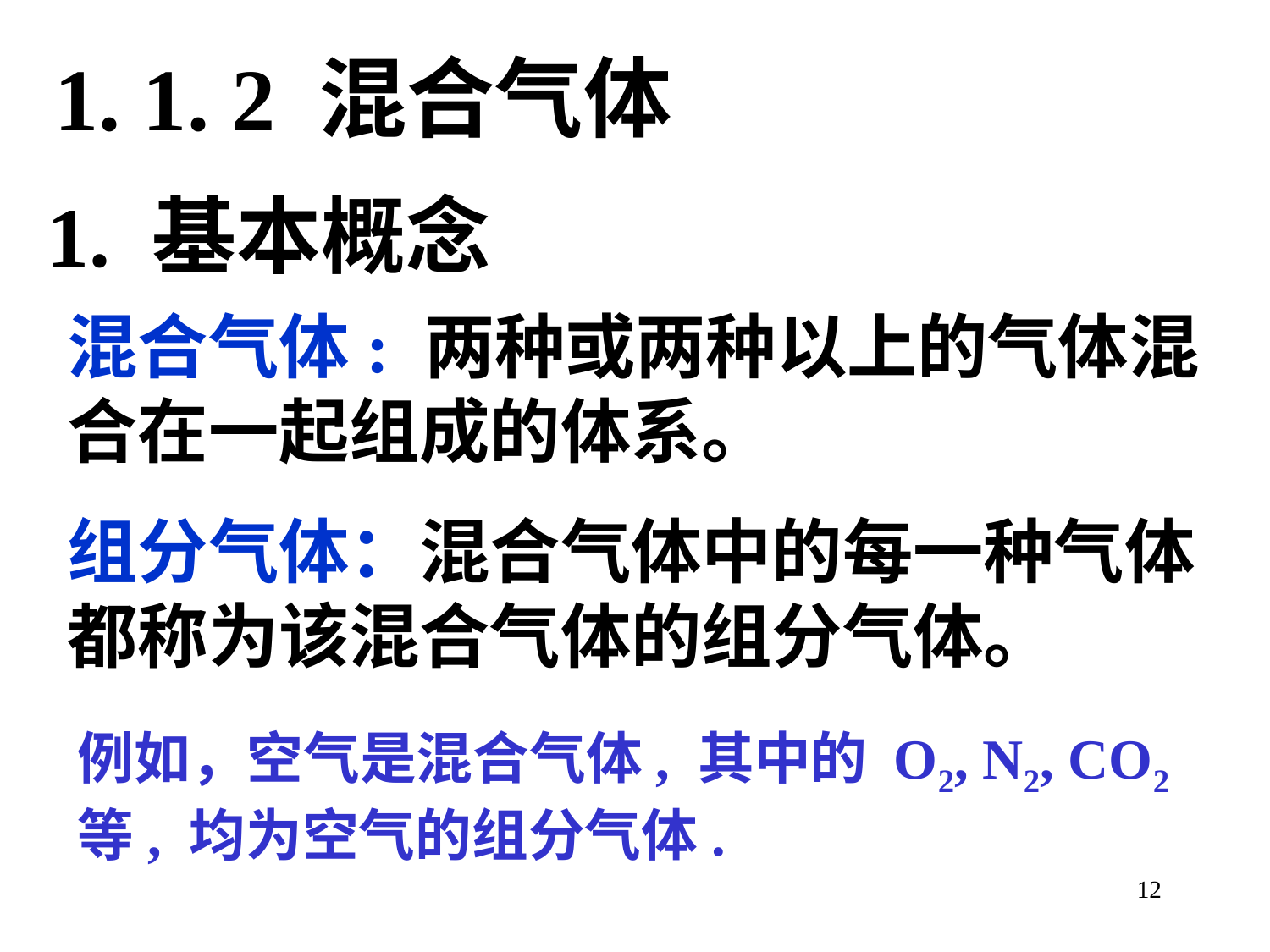

1. 1. 2 混合气体
1. 基本概念
混合气体: 两种或两种以上的气体混合在一起组成的体系。
组分气体：混合气体中的每一种气体都称为该混合气体的组分气体。
例如，空气是混合气体, 其中的 O2, N2, CO2 等, 均为空气的组分气体.
12